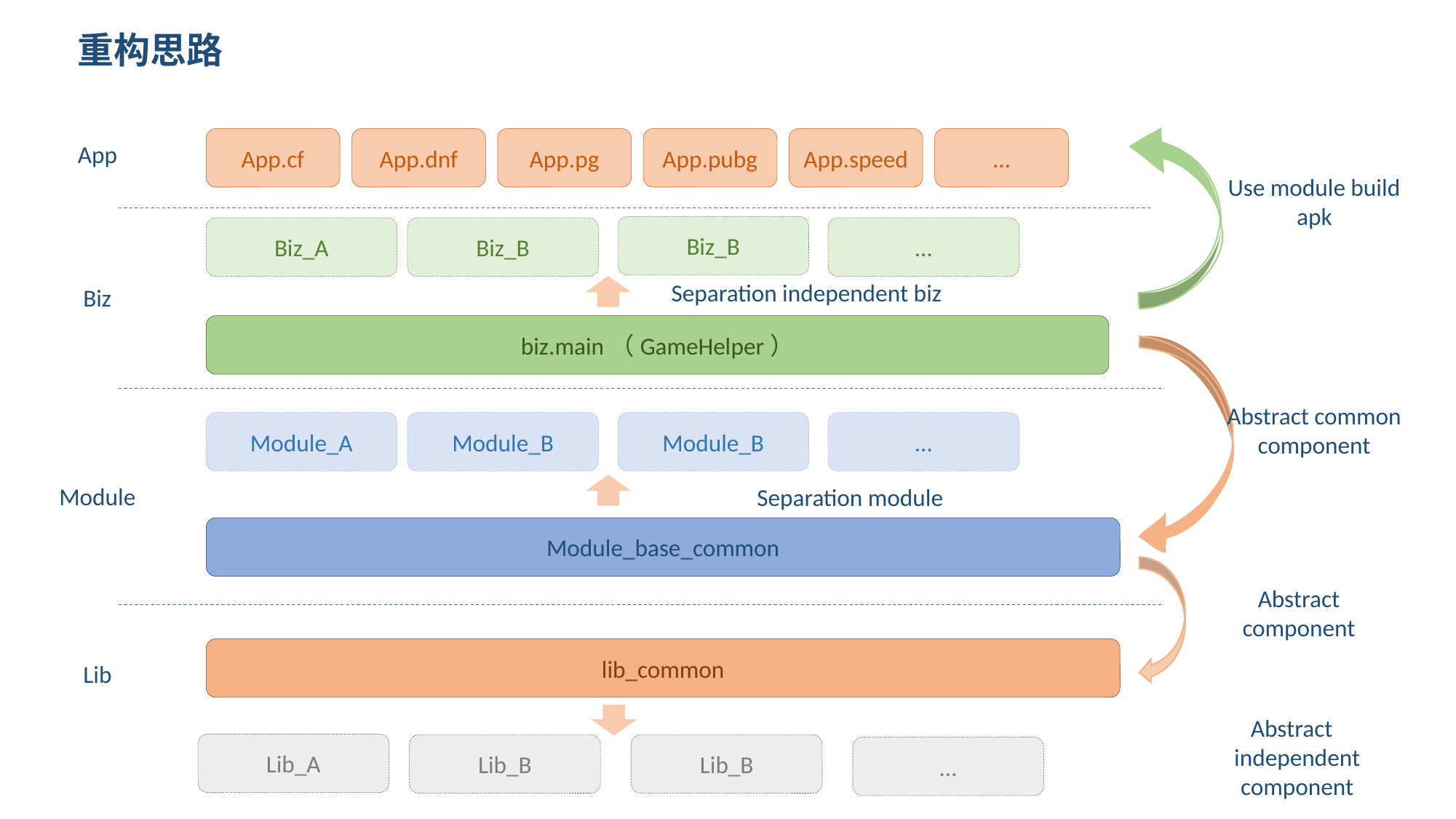

重构思路
App
App.cf
App.dnf
App.pg
App.pubg
App.speed
…
Use module build apk

Biz_B
Biz_A
Biz_B
…

Separation independent biz
Biz
biz.main（GameHelper）

Abstract common component
Module_base_common
Module_A
Module_B
Module_B
…

Separation module
Module

Abstract component
lib_common
Lib

Abstract   independent component
Lib_A
Lib_B
Lib_B
…